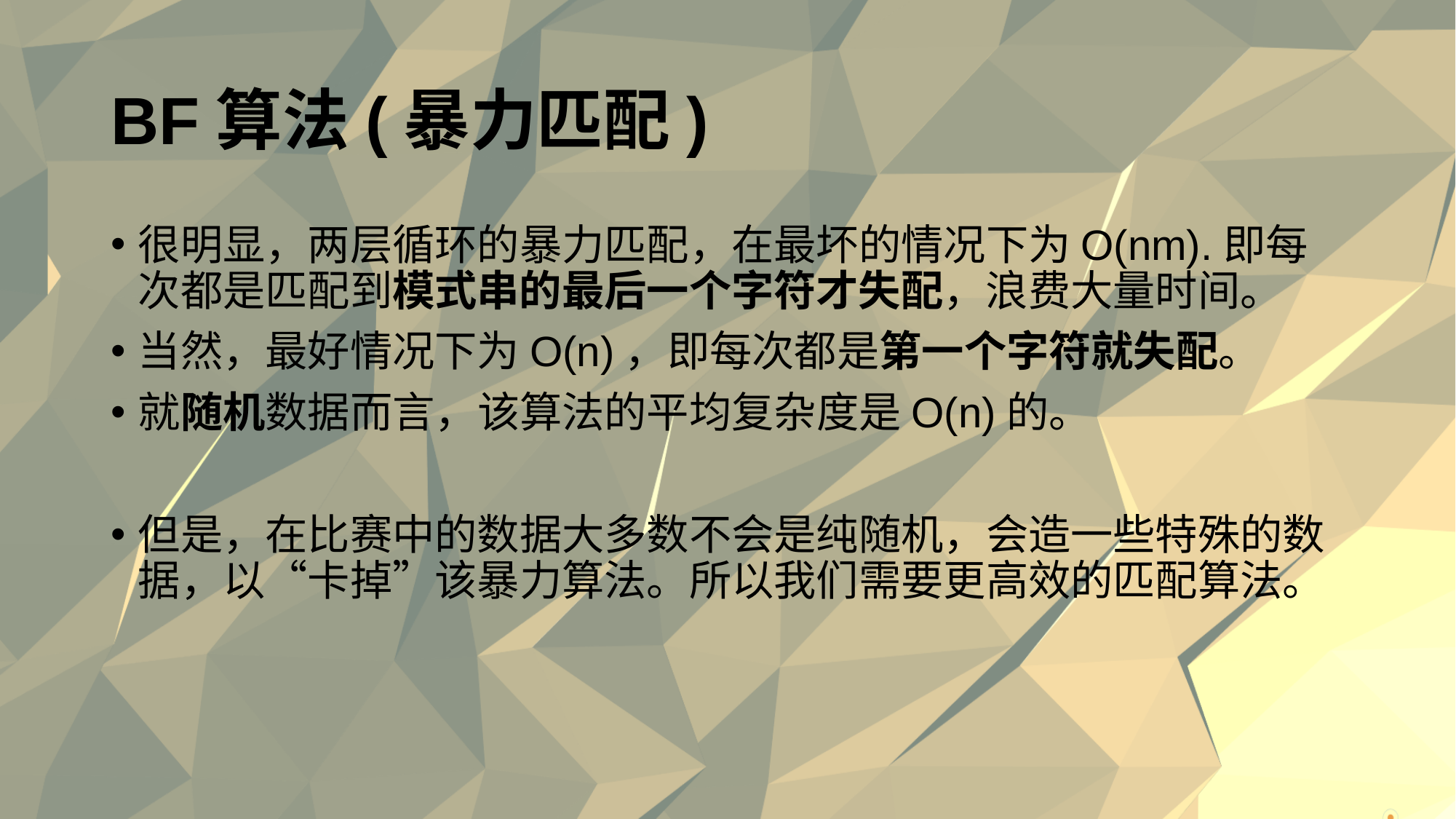

# BF算法(暴力匹配)
很明显，两层循环的暴力匹配，在最坏的情况下为O(nm).即每次都是匹配到模式串的最后一个字符才失配，浪费大量时间。
当然，最好情况下为O(n)，即每次都是第一个字符就失配。
就随机数据而言，该算法的平均复杂度是O(n)的。

但是，在比赛中的数据大多数不会是纯随机，会造一些特殊的数据，以“卡掉”该暴力算法。所以我们需要更高效的匹配算法。